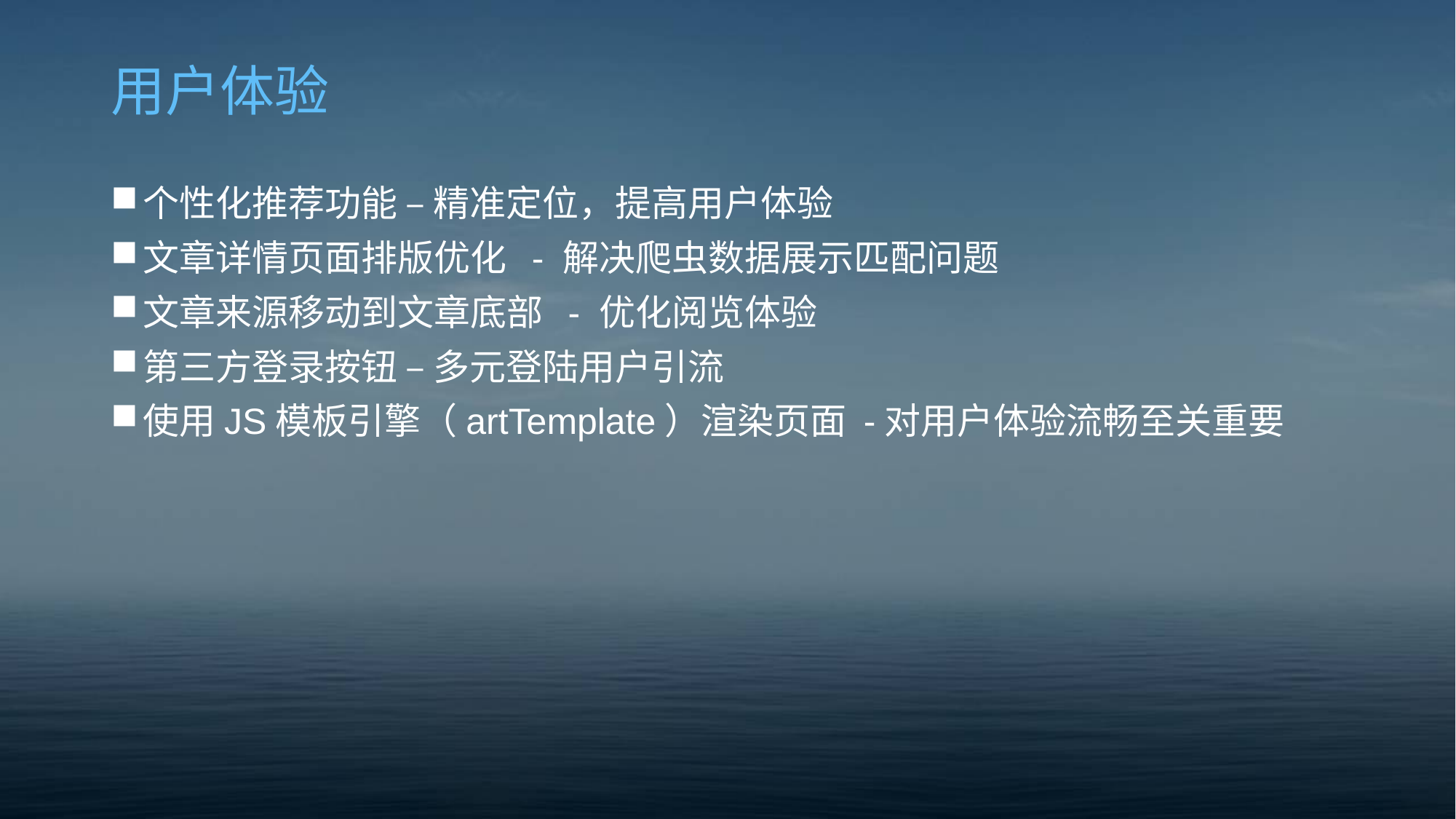

# 用户体验
个性化推荐功能 – 精准定位，提高用户体验
文章详情页面排版优化  - 解决爬虫数据展示匹配问题
文章来源移动到文章底部  - 优化阅览体验
第三方登录按钮 – 多元登陆用户引流
使用JS模板引擎（artTemplate）渲染页面 -对用户体验流畅至关重要